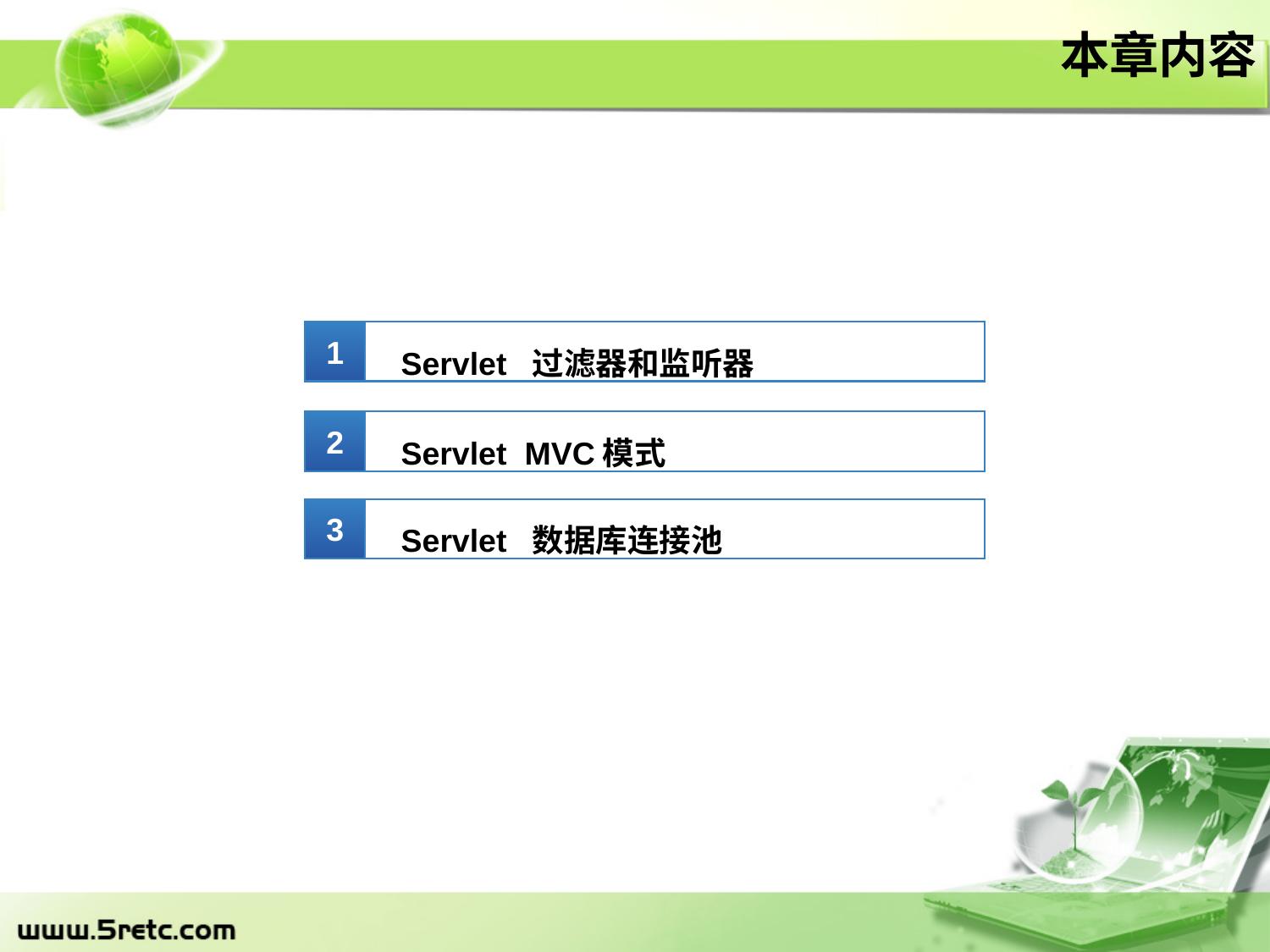

本章内容

1
Servlet  过滤器和监听器

2
Servlet  MVC模式

3
Servlet  数据库连接池